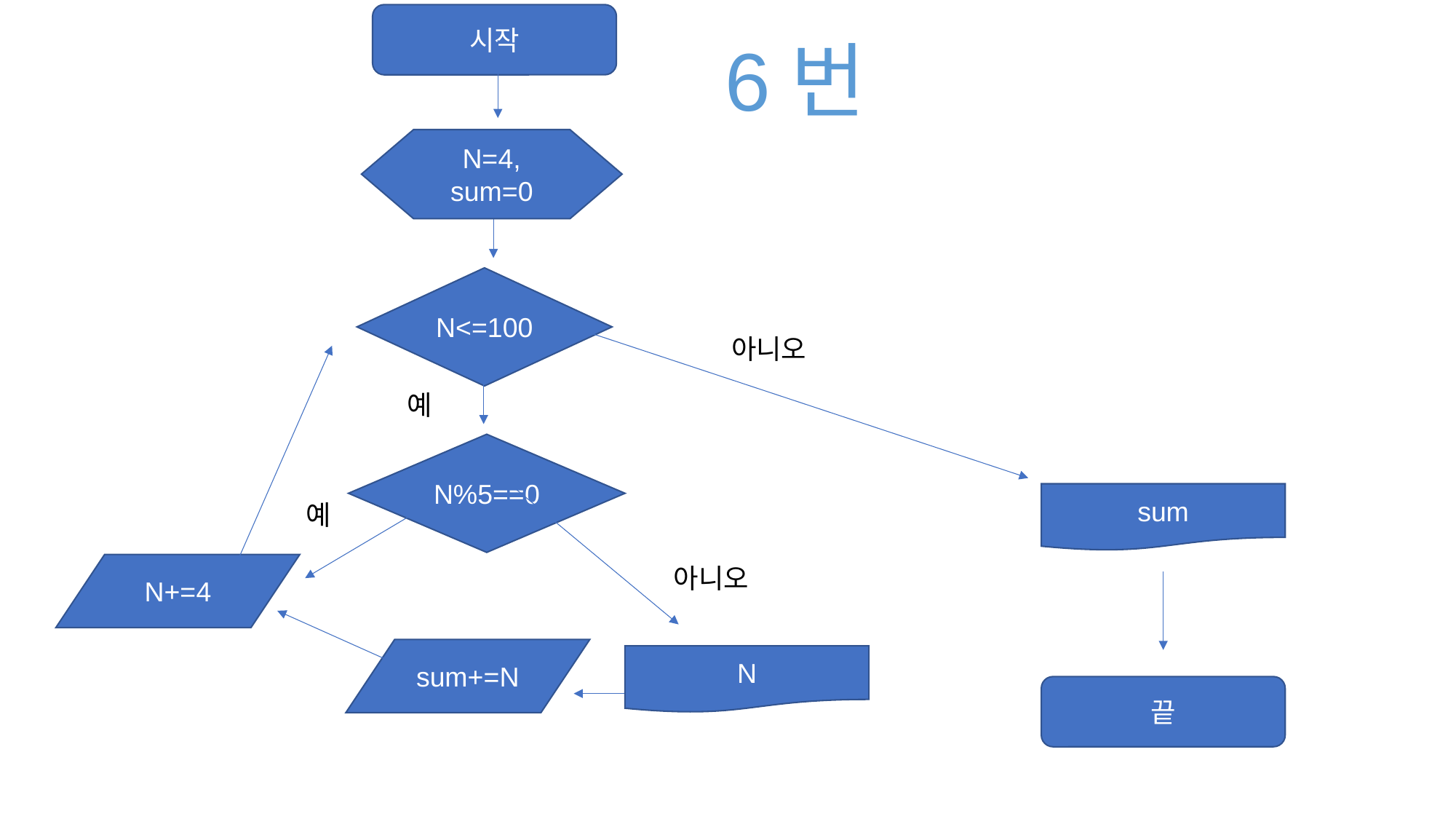

시작
6번
N=4, sum=0
N<=100
아니오
예
N%5==0
sum
예
N+=4
아니오
sum+=N
N
끝